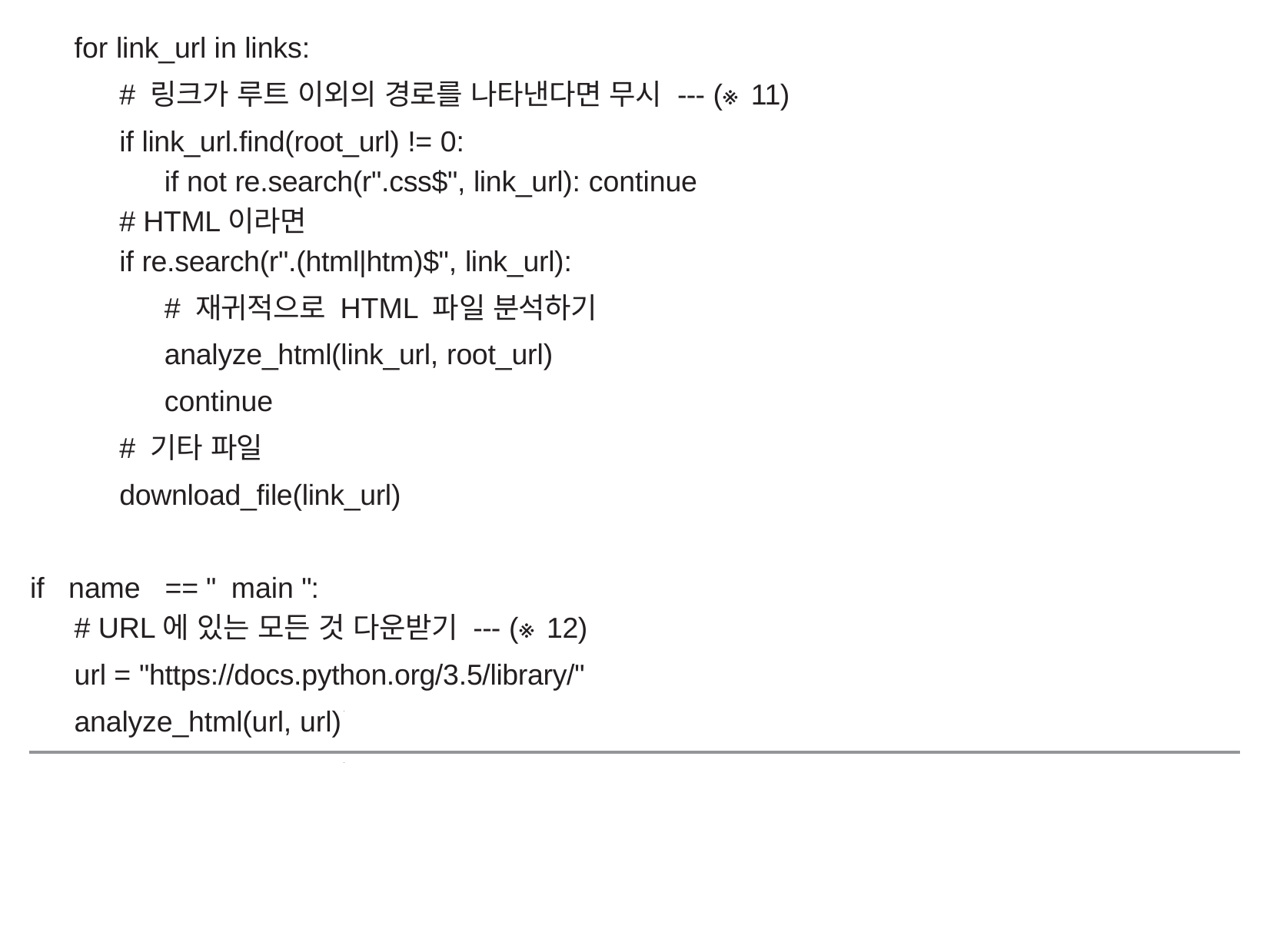

for link_url in links:
# 링크가 루트 이외의 경로를 나타낸다면 무시 --- (※11)
if link_url.find(root_url) != 0:
if not re.search(r".css$", link_url): continue
# HTML이라면
if re.search(r".(html|htm)$", link_url):
# 재귀적으로 HTML 파일 분석하기
analyze_html(link_url, root_url)
continue
# 기타 파일
download_file(link_url)

if   name   == "  main ":
# URL에 있는 모든 것 다운받기 --- (※12)
url = "https://docs.python.org/3.5/library/"
analyze_html(url, url)